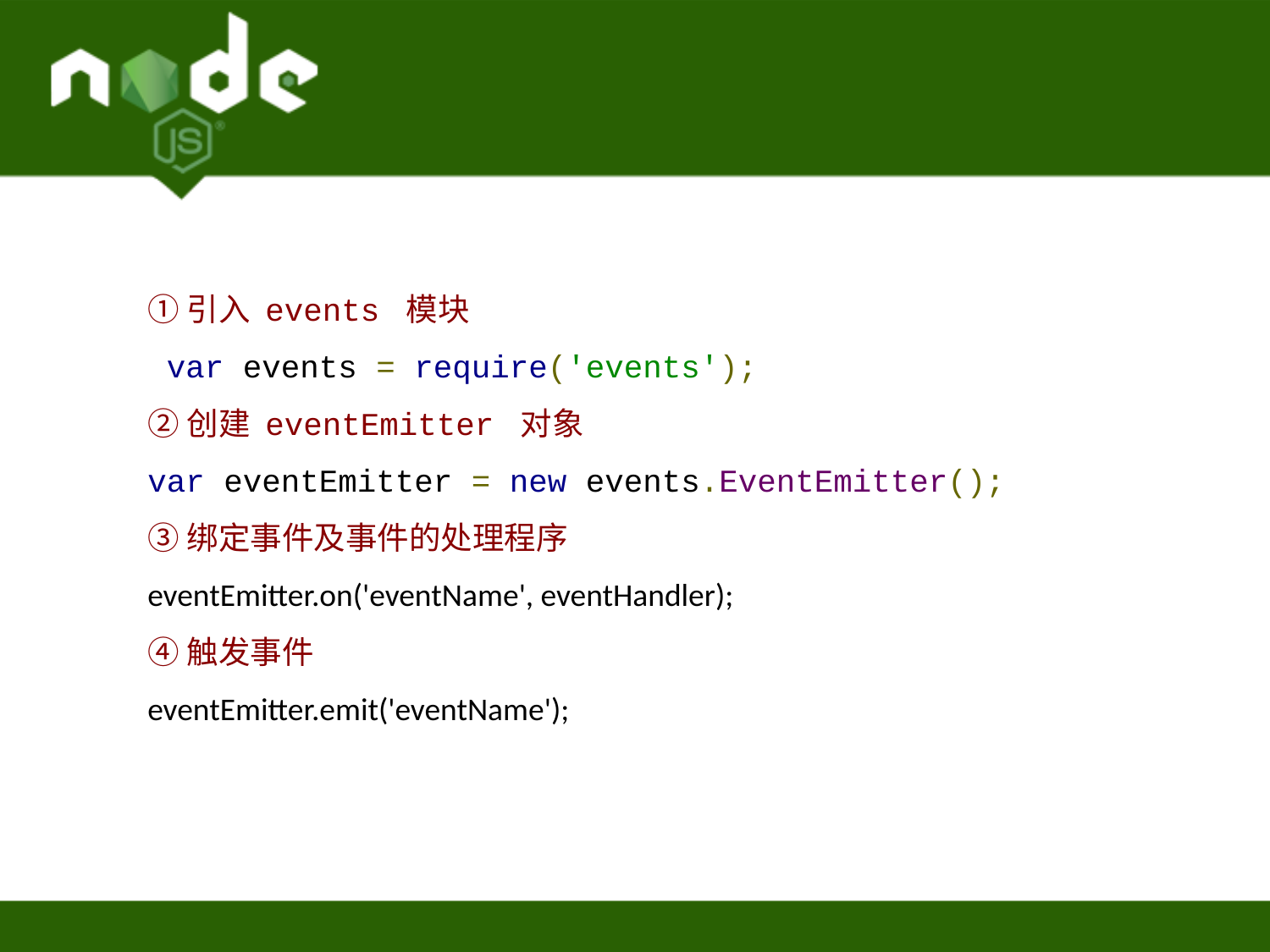

①引入 events 模块
 var events = require('events');
②创建 eventEmitter 对象
var eventEmitter = new events.EventEmitter();
③绑定事件及事件的处理程序
eventEmitter.on('eventName', eventHandler);
④触发事件
eventEmitter.emit('eventName');